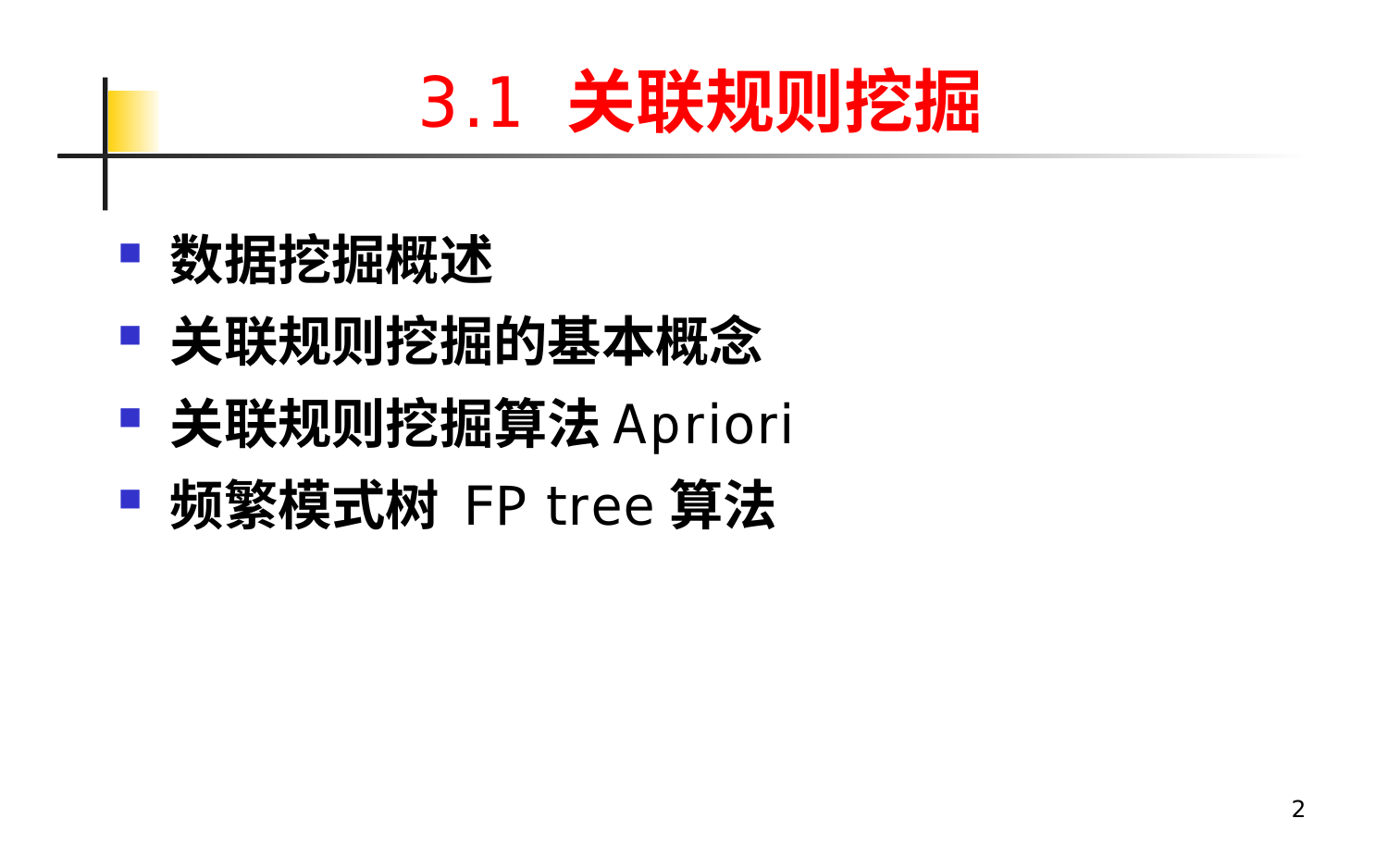

3.1 关联规则挖掘
数据挖掘概述
关联规则挖掘的基本概念
关联规则挖掘算法Apriori
频繁模式树 FP tree算法
2